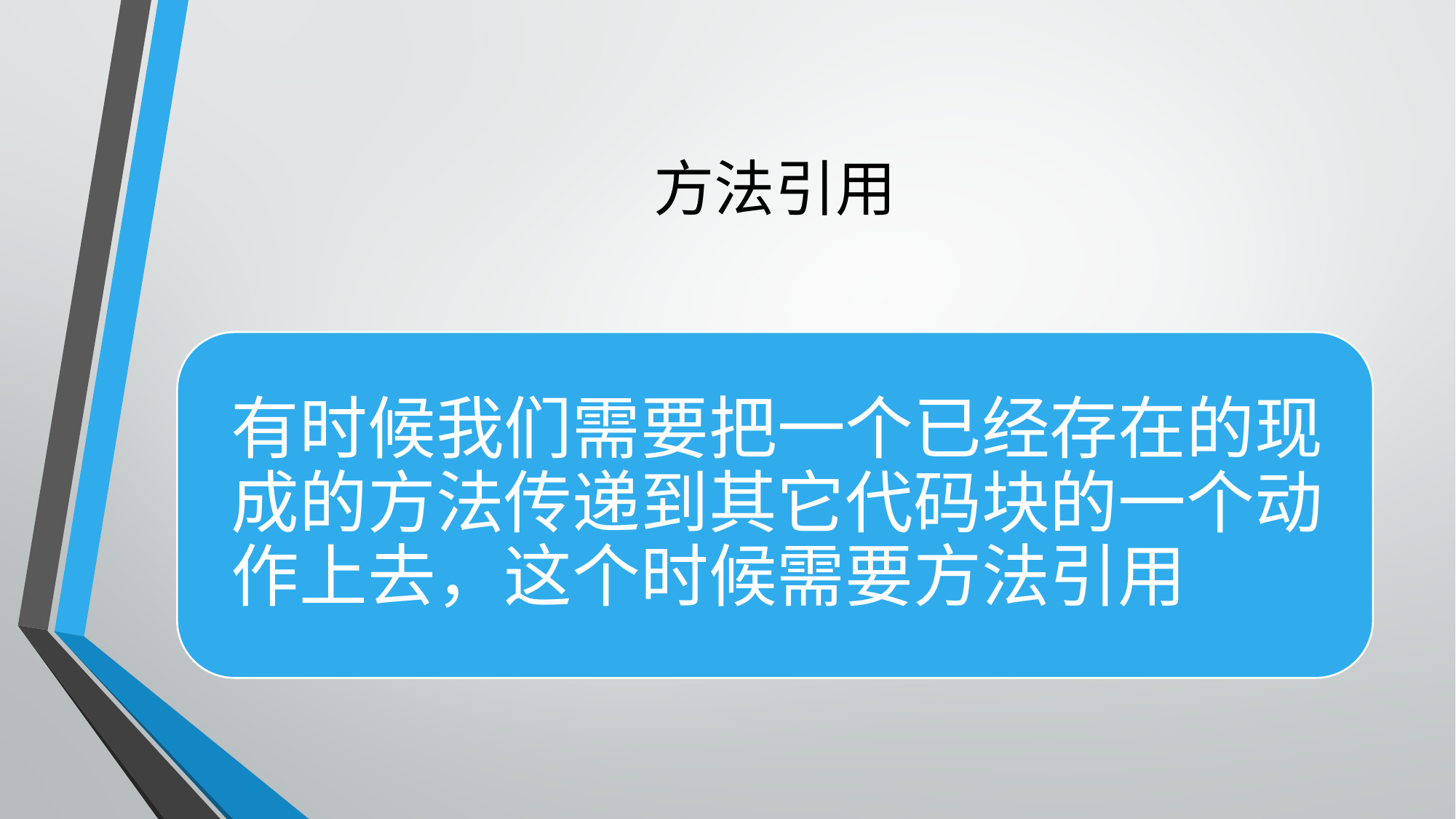

# 方法引用
有时候我们需要把一个已经存在的现成的方法传递到其它代码块的一个动作上去，这个时候需要方法引用